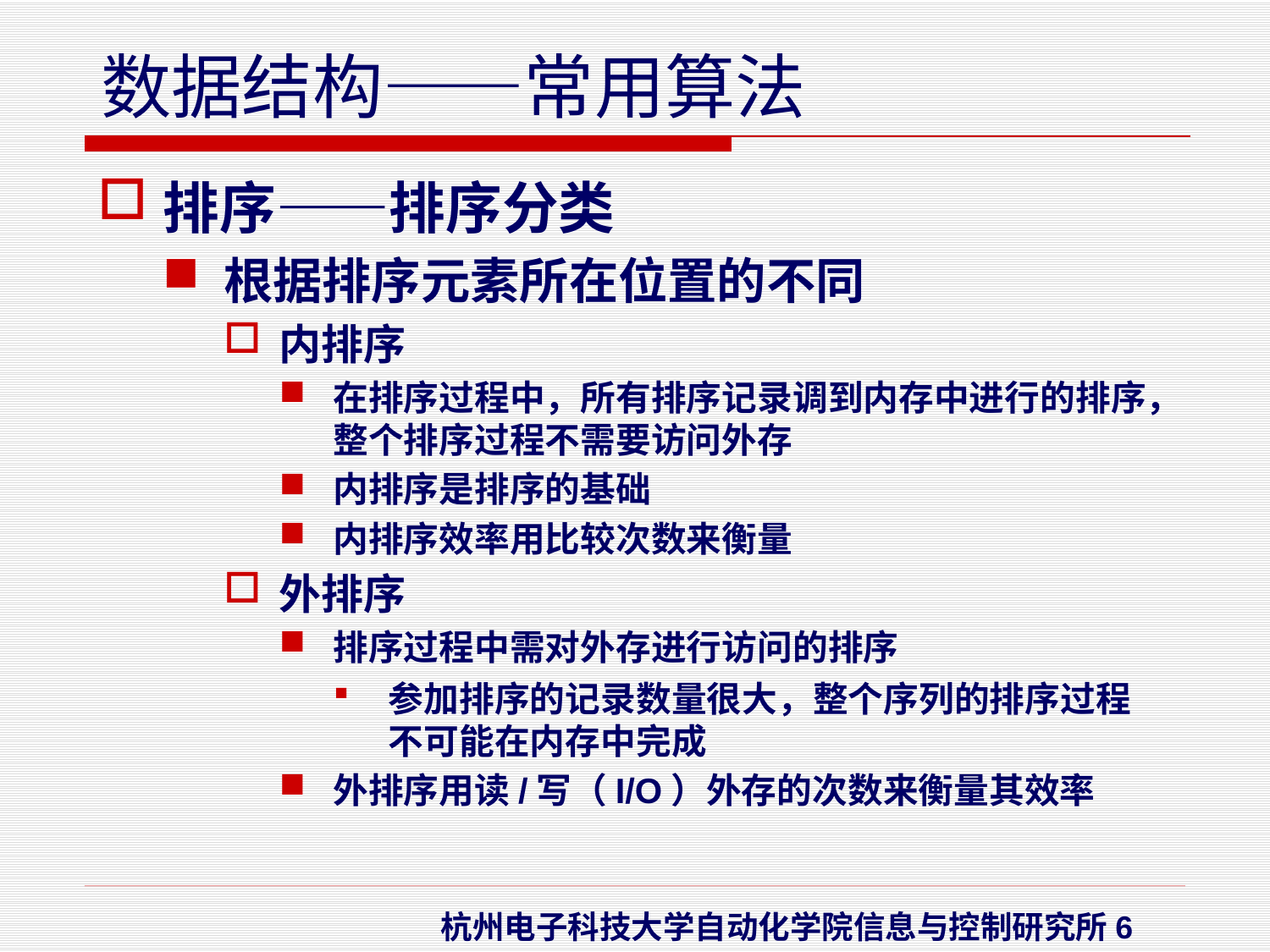

排序——排序分类
根据排序元素所在位置的不同
内排序
在排序过程中，所有排序记录调到内存中进行的排序，整个排序过程不需要访问外存
内排序是排序的基础
内排序效率用比较次数来衡量
外排序
排序过程中需对外存进行访问的排序
参加排序的记录数量很大，整个序列的排序过程不可能在内存中完成
外排序用读/写（I/O）外存的次数来衡量其效率